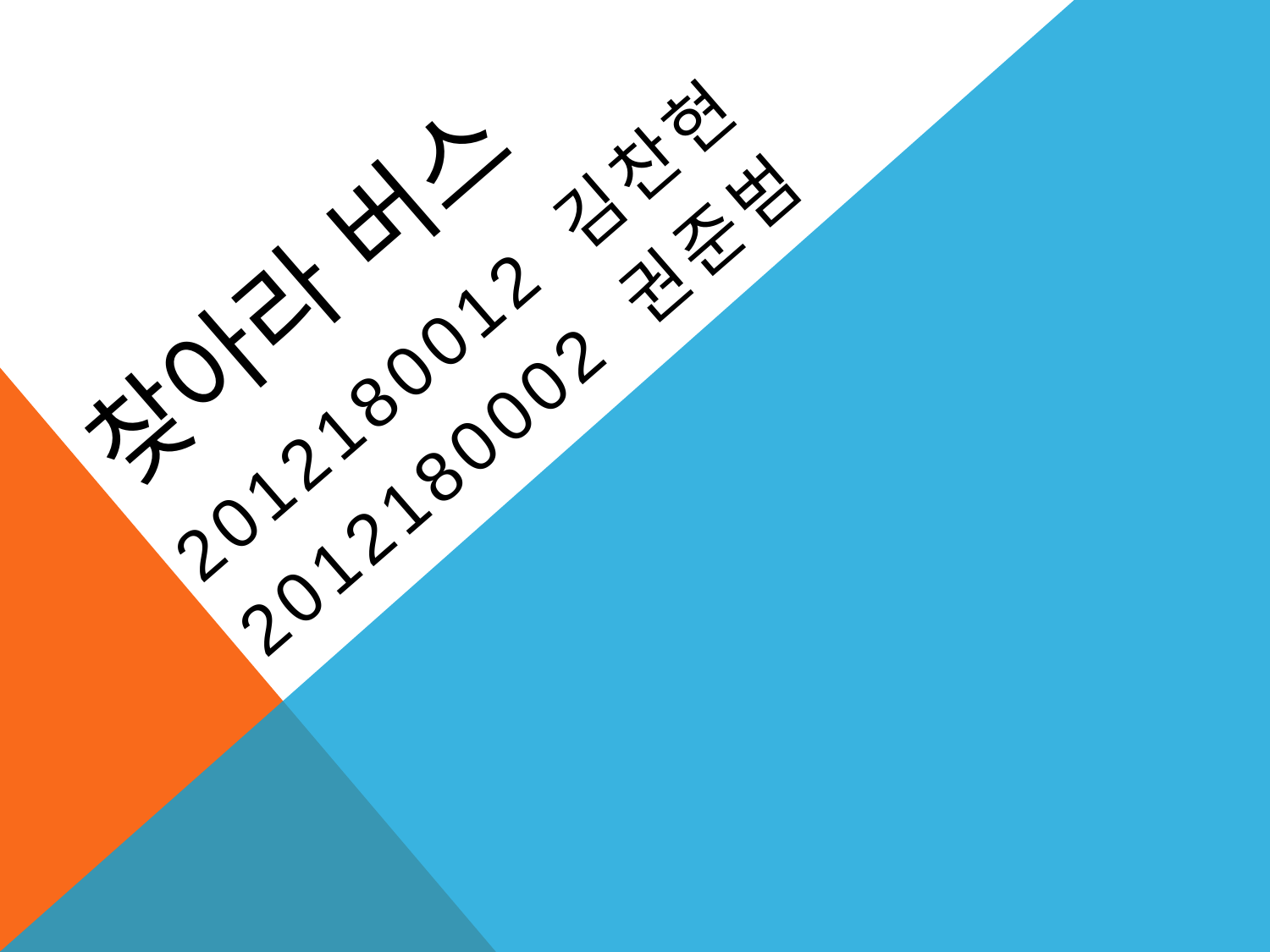

# 찾아라 버스
2012180012 김찬현
2012180002 권준범